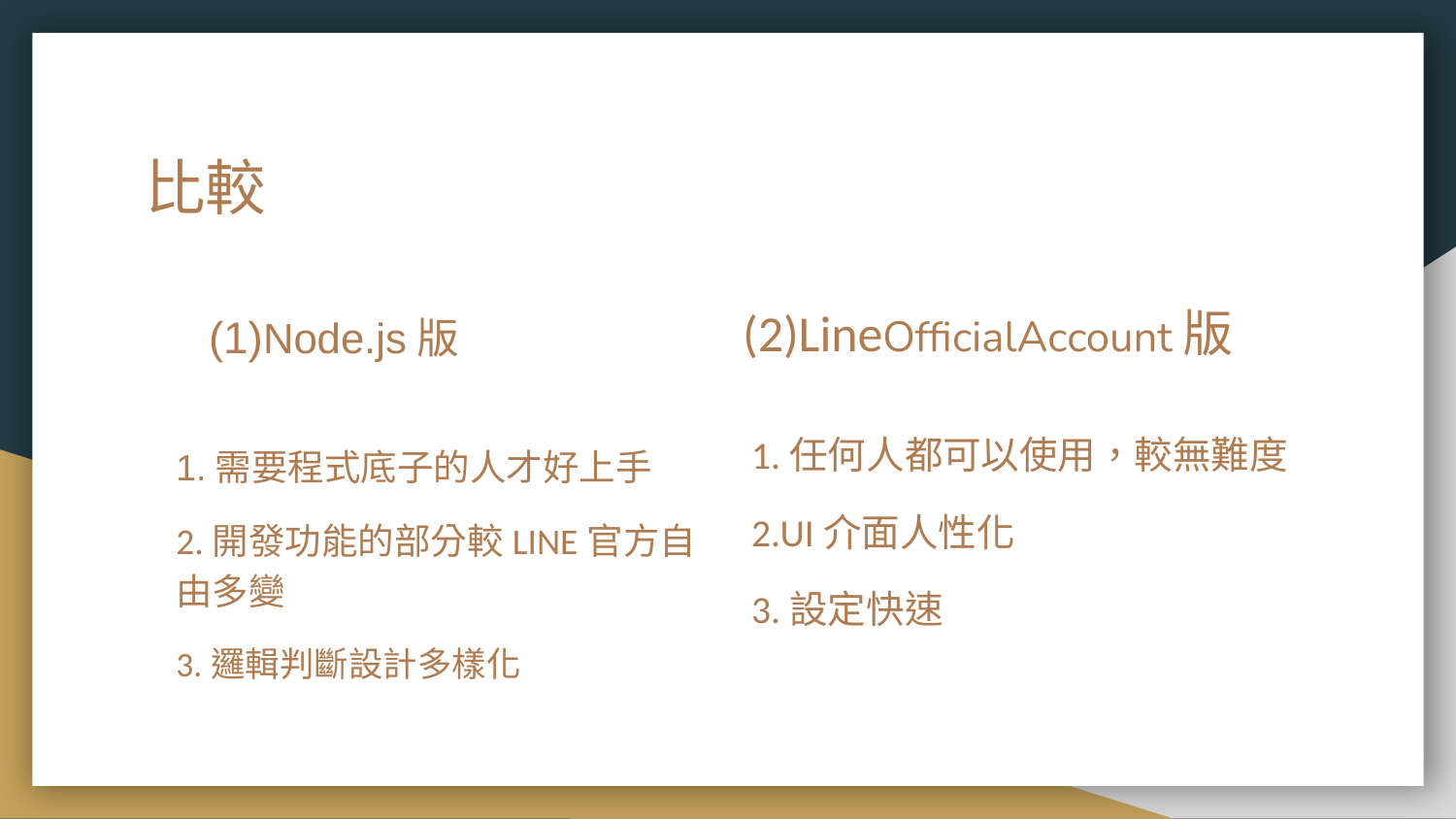

# 比較
(2)LineOfficialAccount版

(1)Node.js版

1.任何人都可以使用，較無難度
2.UI介面人性化
3.設定快速

1.需要程式底子的人才好上手
2.開發功能的部分較LINE官方自由多變
3.邏輯判斷設計多樣化